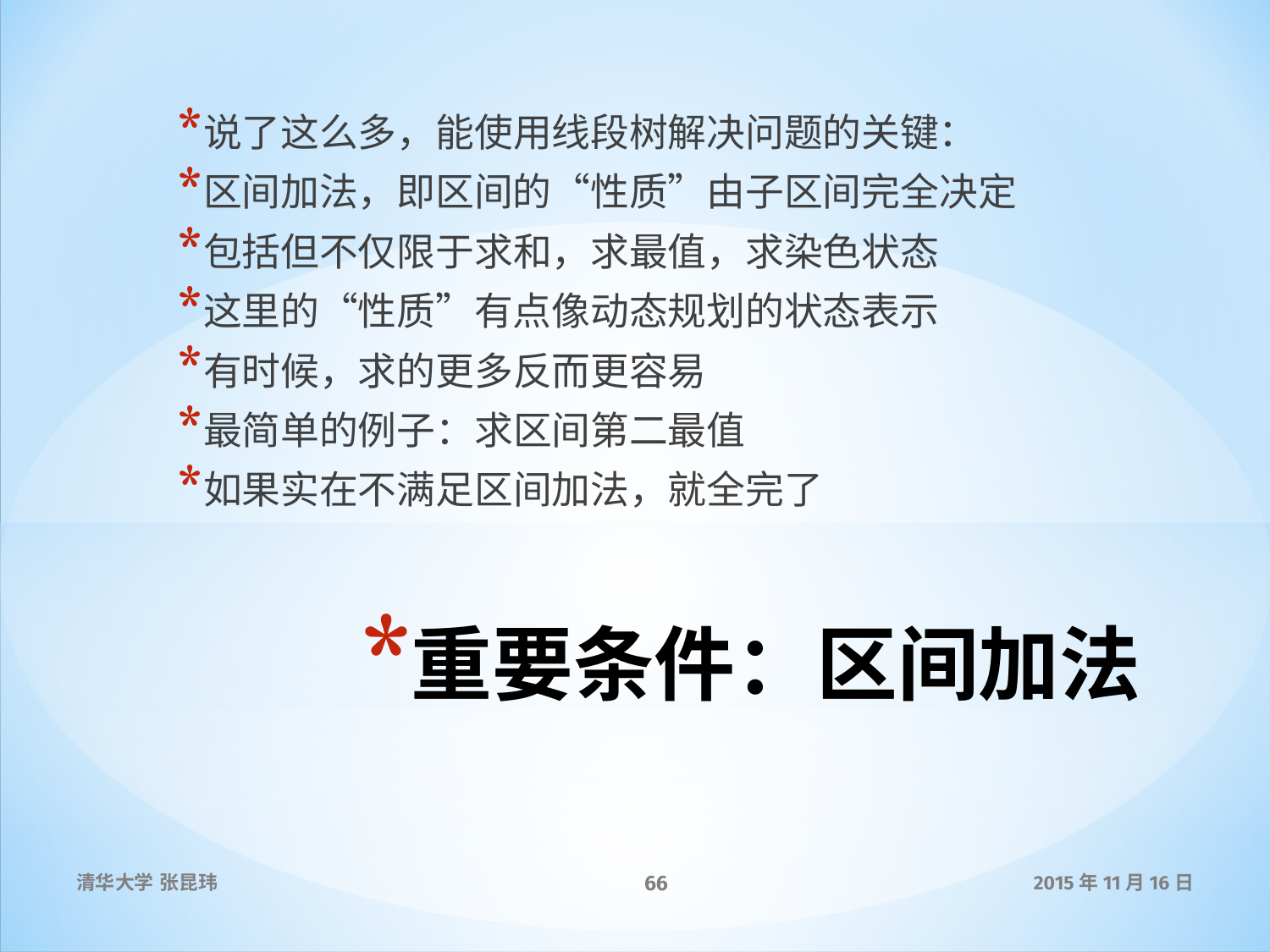

说了这么多，能使用线段树解决问题的关键：
区间加法，即区间的“性质”由子区间完全决定
包括但不仅限于求和，求最值，求染色状态
这里的“性质”有点像动态规划的状态表示
有时候，求的更多反而更容易
最简单的例子：求区间第二最值
如果实在不满足区间加法，就全完了
# 重要条件：区间加法
清华大学 张昆玮
66
2015年11月16日